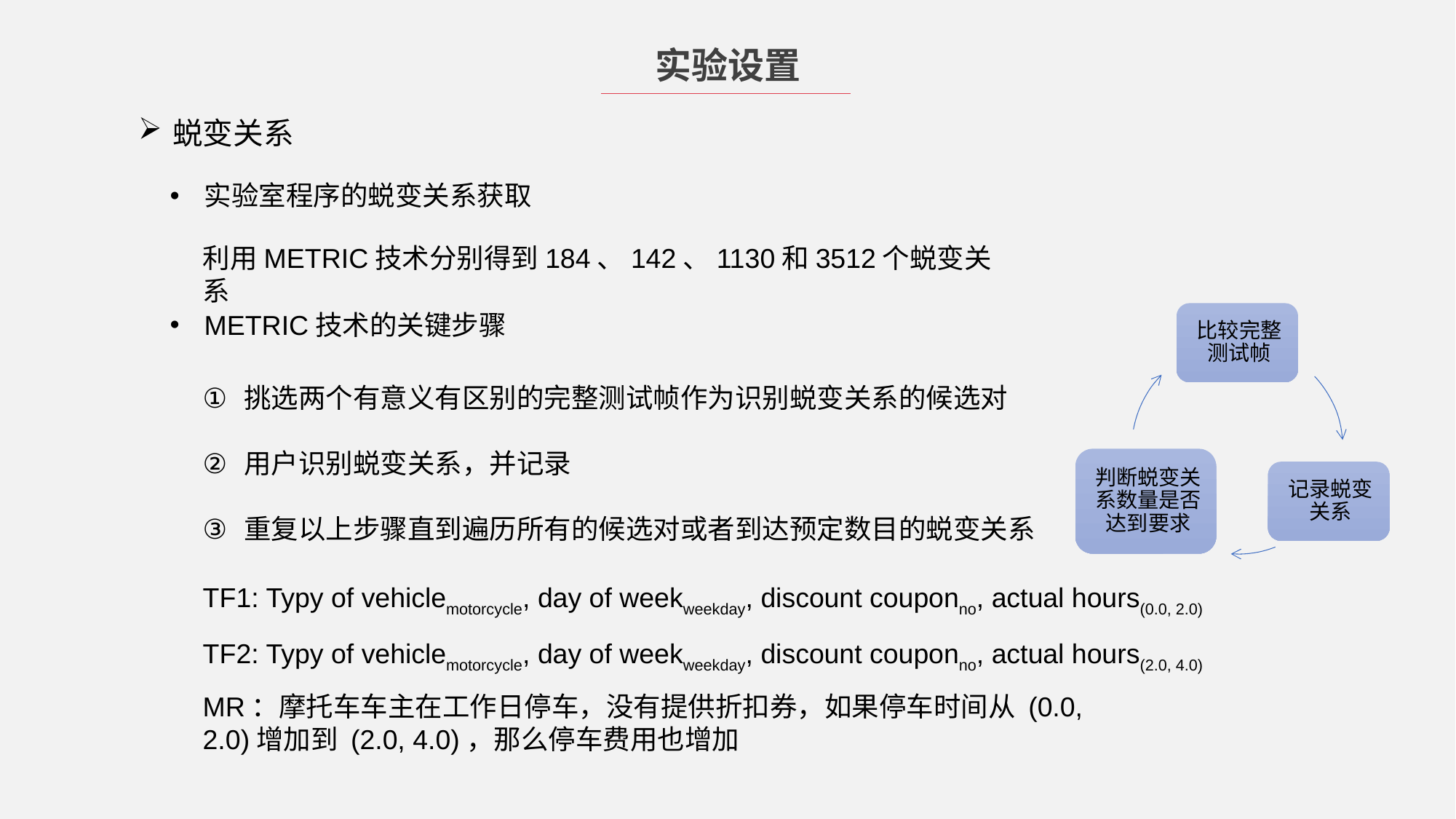

实验设置
蜕变关系
实验室程序的蜕变关系获取
利用METRIC技术分别得到184、142、1130和3512个蜕变关系
METRIC技术的关键步骤
比较完整测试帧
记录蜕变关系
判断蜕变关系数量是否达到要求
挑选两个有意义有区别的完整测试帧作为识别蜕变关系的候选对
用户识别蜕变关系，并记录
重复以上步骤直到遍历所有的候选对或者到达预定数目的蜕变关系
TF1: Typy of vehiclemotorcycle, day of weekweekday, discount couponno, actual hours(0.0, 2.0)
TF2: Typy of vehiclemotorcycle, day of weekweekday, discount couponno, actual hours(2.0, 4.0)

MR：摩托车车主在工作日停车，没有提供折扣券，如果停车时间从 (0.0, 2.0)增加到 (2.0, 4.0)，那么停车费用也增加